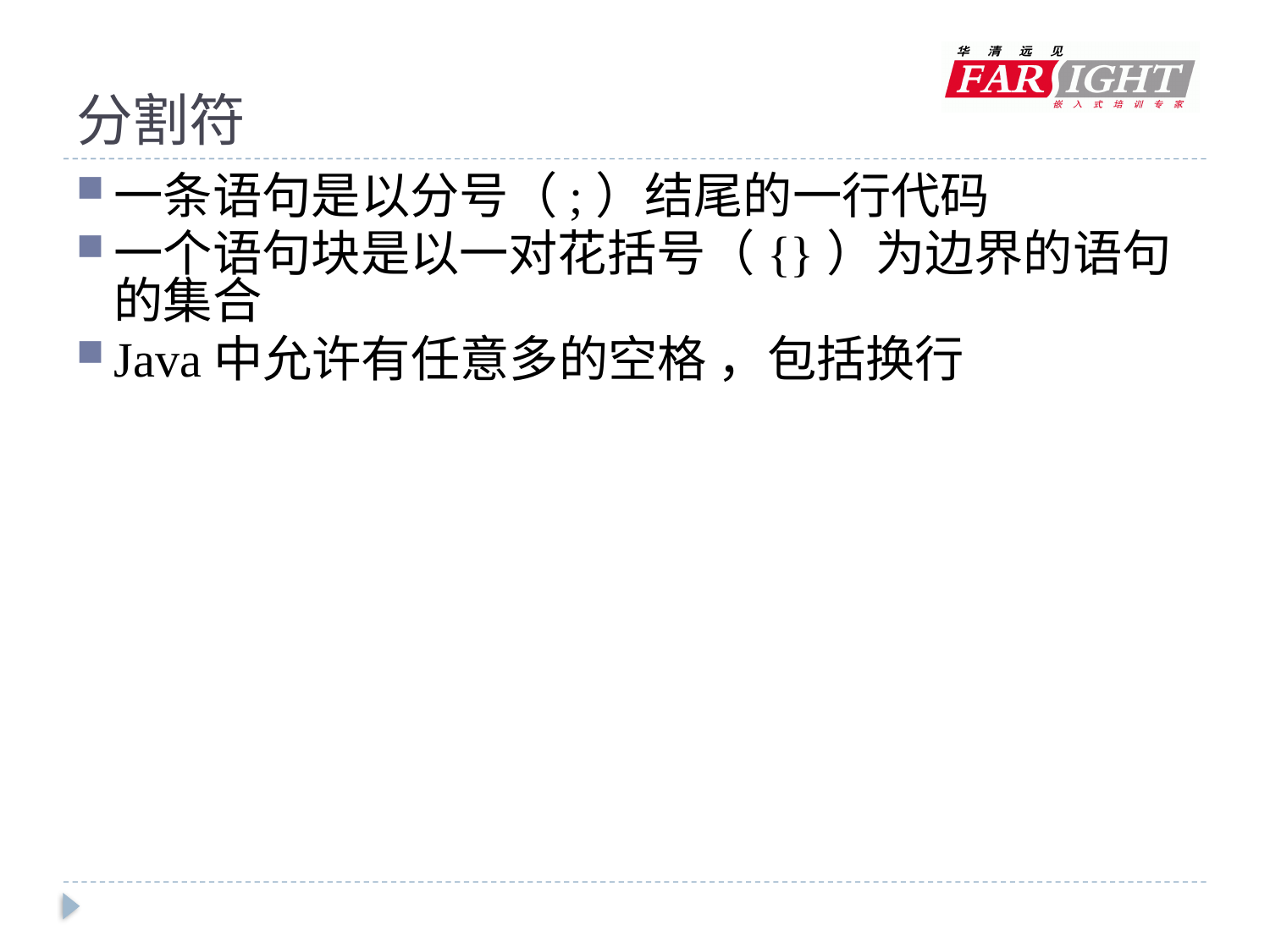

# 分割符
一条语句是以分号（;）结尾的一行代码
一个语句块是以一对花括号（{}）为边界的语句的集合
Java中允许有任意多的空格 ，包括换行